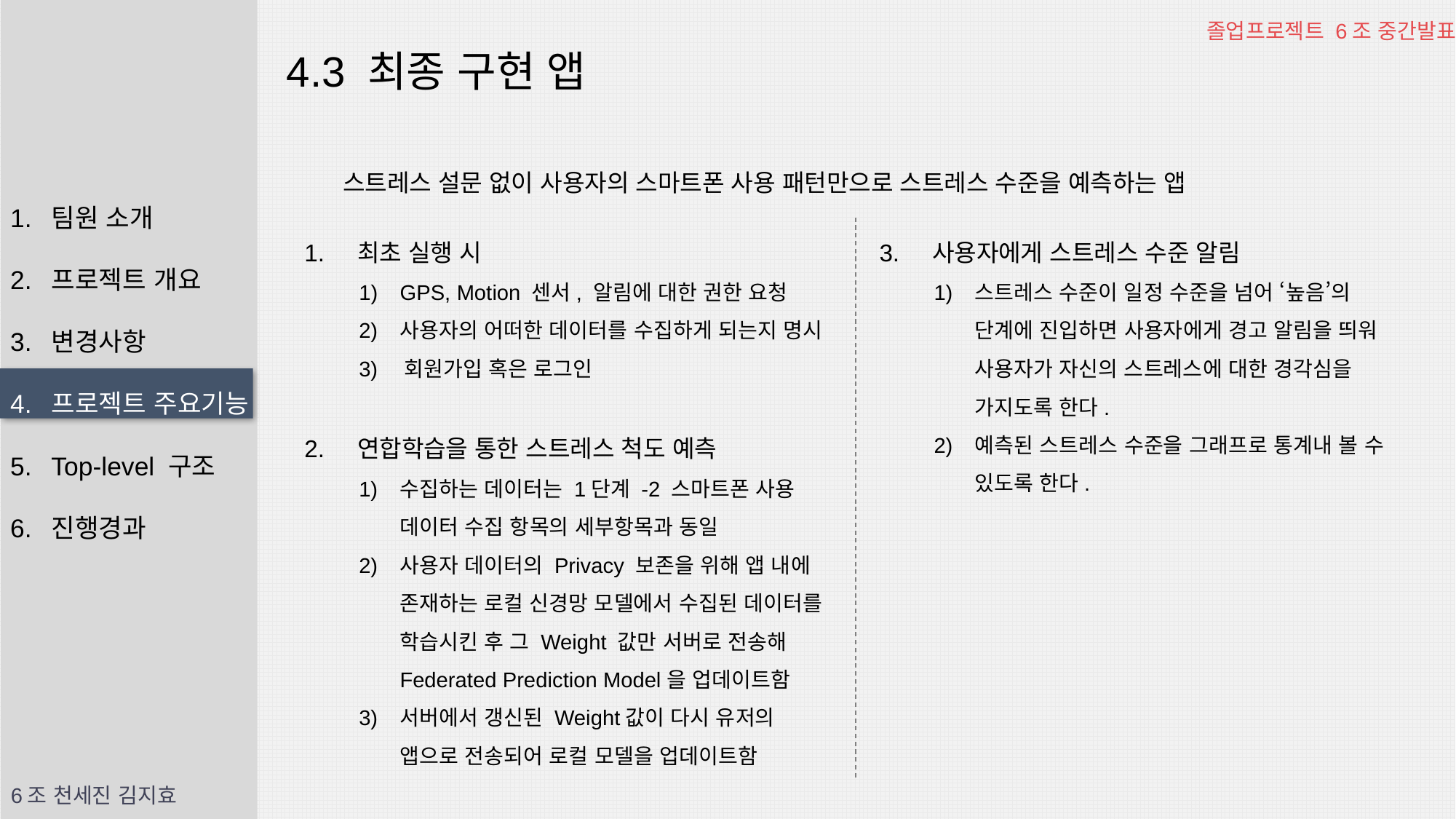

졸업프로젝트 6조 중간발표
4.3 최종 구현 앱
스트레스 설문 없이 사용자의 스마트폰 사용 패턴만으로 스트레스 수준을 예측하는 앱
팀원 소개
프로젝트 개요
변경사항
프로젝트 주요기능
Top-level 구조
진행경과

    최초 실행 시
GPS, Motion 센서, 알림에 대한 권한 요청
사용자의 어떠한 데이터를 수집하게 되는지 명시
 회원가입 혹은 로그인

    연합학습을 통한 스트레스 척도 예측
수집하는 데이터는 1단계 -2 스마트폰 사용 데이터 수집 항목의 세부항목과 동일
사용자 데이터의 Privacy 보존을 위해 앱 내에 존재하는 로컬 신경망 모델에서 수집된 데이터를 학습시킨 후 그 Weight 값만 서버로 전송해 Federated Prediction Model을 업데이트함
서버에서 갱신된 Weight값이 다시 유저의 앱으로 전송되어 로컬 모델을 업데이트함
    사용자에게 스트레스 수준 알림
스트레스 수준이 일정 수준을 넘어 ‘높음’의 단계에 진입하면 사용자에게 경고 알림을 띄워 사용자가 자신의 스트레스에 대한 경각심을 가지도록 한다.
예측된 스트레스 수준을 그래프로 통계내 볼 수 있도록 한다.
6조 천세진 김지효